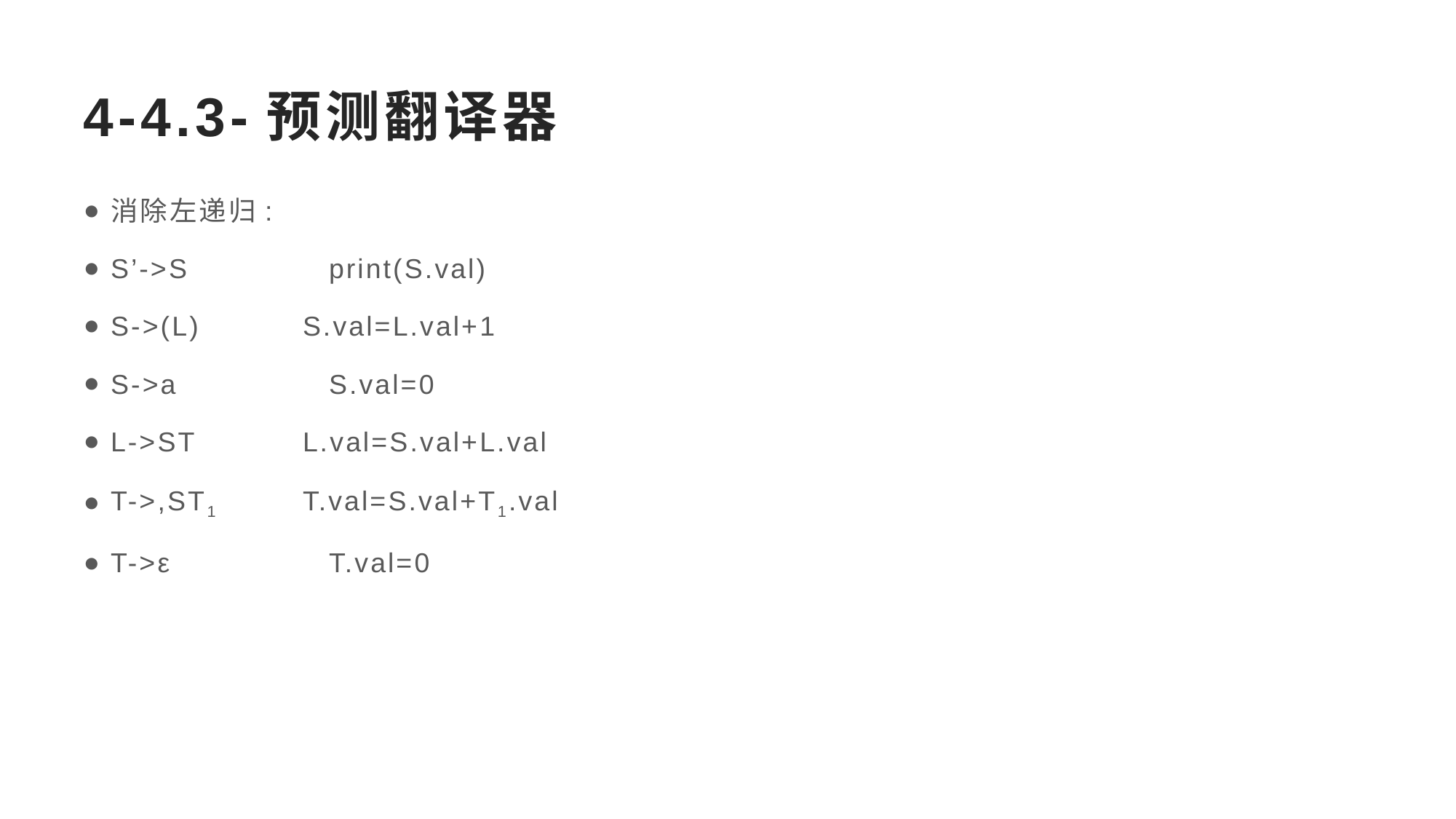

# 4-4.3-预测翻译器
消除左递归:
S’->S		print(S.val)
S->(L)	S.val=L.val+1
S->a		S.val=0
L->ST	L.val=S.val+L.val
T->,ST1	T.val=S.val+T1.val
T->ε		T.val=0